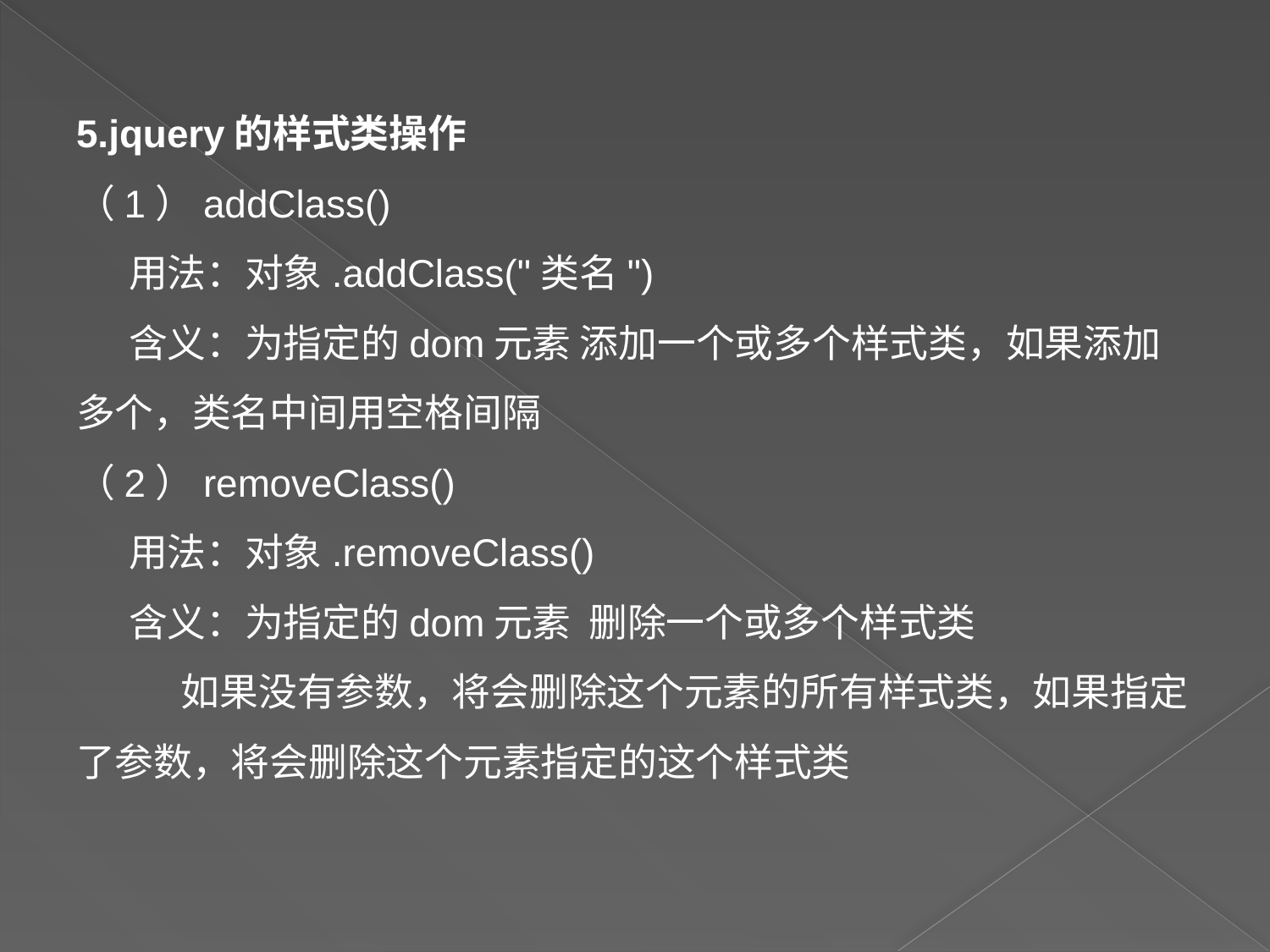

5.jquery的样式类操作
（1）addClass()
     用法：对象.addClass("类名")
     含义：为指定的dom元素 添加一个或多个样式类，如果添加多个，类名中间用空格间隔
（2）removeClass()
     用法：对象.removeClass()
     含义：为指定的dom元素  删除一个或多个样式类
           如果没有参数，将会删除这个元素的所有样式类，如果指定了参数，将会删除这个元素指定的这个样式类